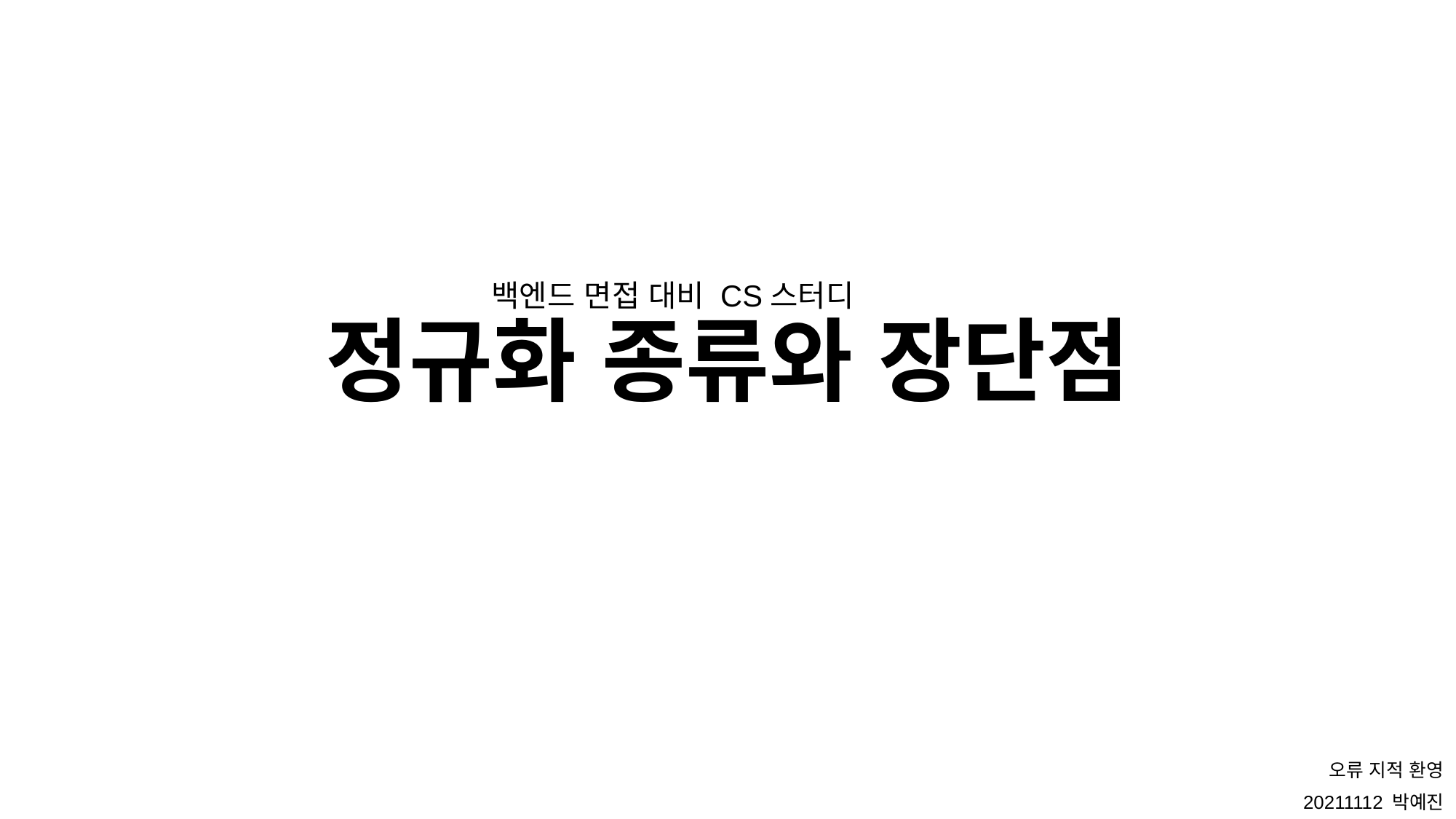

# 정규화 종류와 장단점
백엔드 면접 대비 CS스터디
오류 지적 환영
20211112 박예진